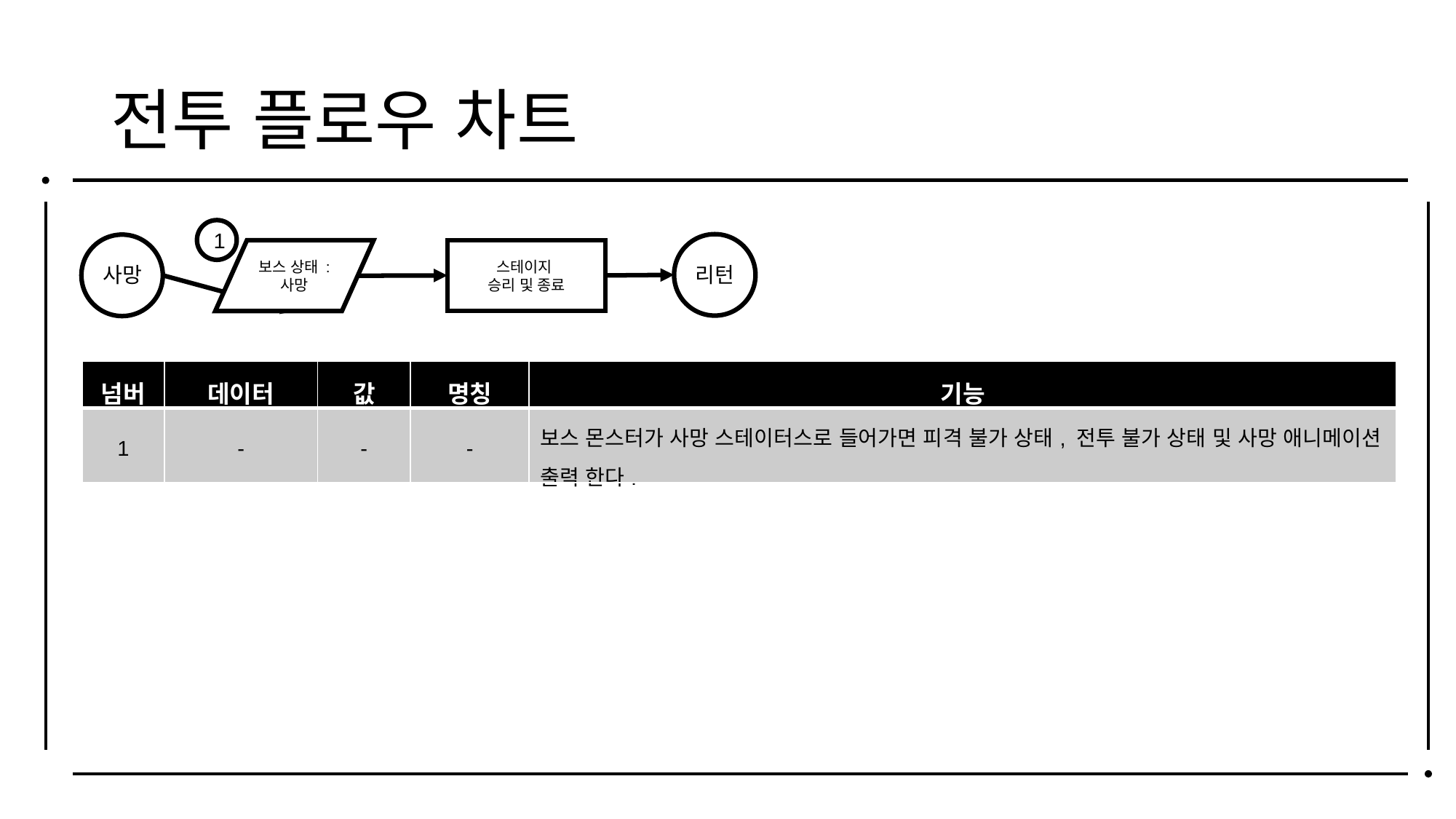

# 전투 플로우 차트
1

스테이지
승리 및 종료
보스 상태 :
사망
사망
리턴
| 넘버 | 데이터 | 값 | 명칭 | 기능 |
| --- | --- | --- | --- | --- |
| 1 | - | - | - | 보스 몬스터가 사망 스테이터스로 들어가면 피격 불가 상태, 전투 불가 상태 및 사망 애니메이션 출력 한다. |
대기 -> 이동 가능 지역으로 이동 -> 발견 여부? -> 추격 상태로 이동